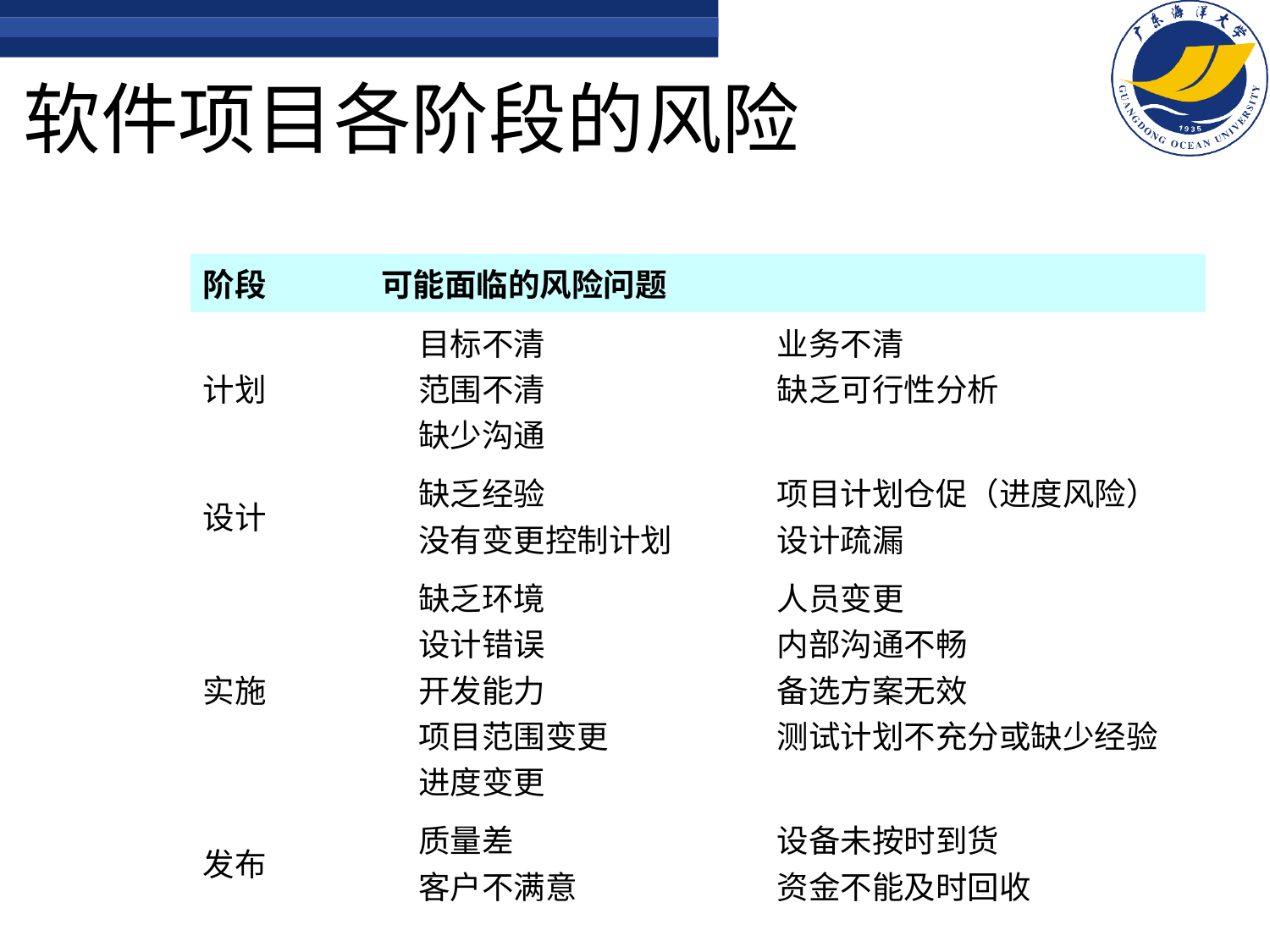

# 软件项目各阶段的风险
| 阶段 | 可能面临的风险问题 |  |
| --- | --- | --- |
| 计划 | 目标不清 范围不清 缺少沟通 | 业务不清 缺乏可行性分析 |
| 设计 | 缺乏经验 没有变更控制计划 | 项目计划仓促（进度风险） 设计疏漏 |
| 实施 | 缺乏环境 设计错误 开发能力 项目范围变更 进度变更 | 人员变更 内部沟通不畅 备选方案无效 测试计划不充分或缺少经验 |
| 发布 | 质量差 客户不满意 | 设备未按时到货 资金不能及时回收 |
11